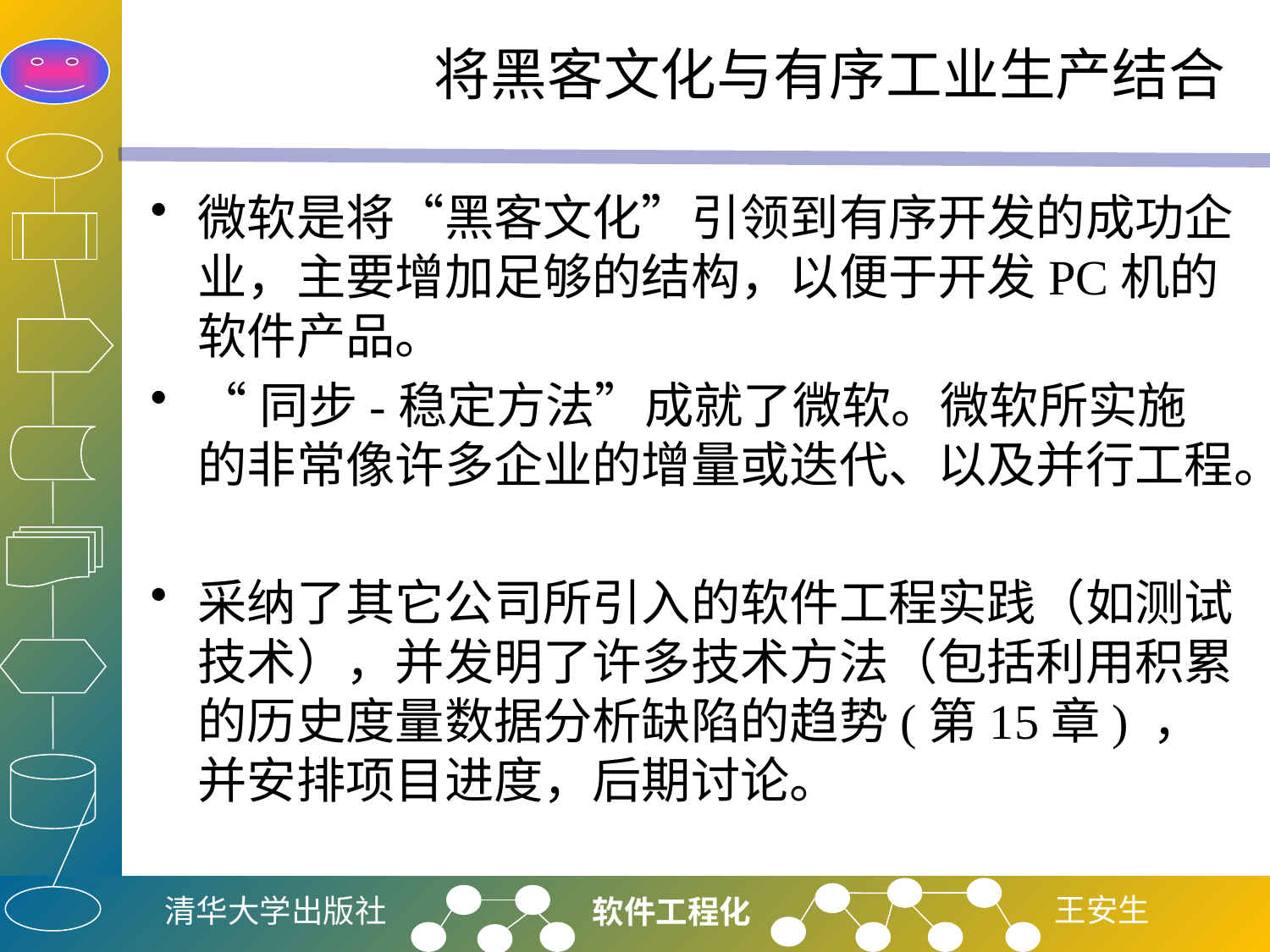

# 将黑客文化与有序工业生产结合
微软是将“黑客文化”引领到有序开发的成功企业，主要增加足够的结构，以便于开发PC机的软件产品。
“同步-稳定方法”成就了微软。微软所实施的非常像许多企业的增量或迭代、以及并行工程。

采纳了其它公司所引入的软件工程实践（如测试技术），并发明了许多技术方法（包括利用积累的历史度量数据分析缺陷的趋势(第15章) ，并安排项目进度，后期讨论。